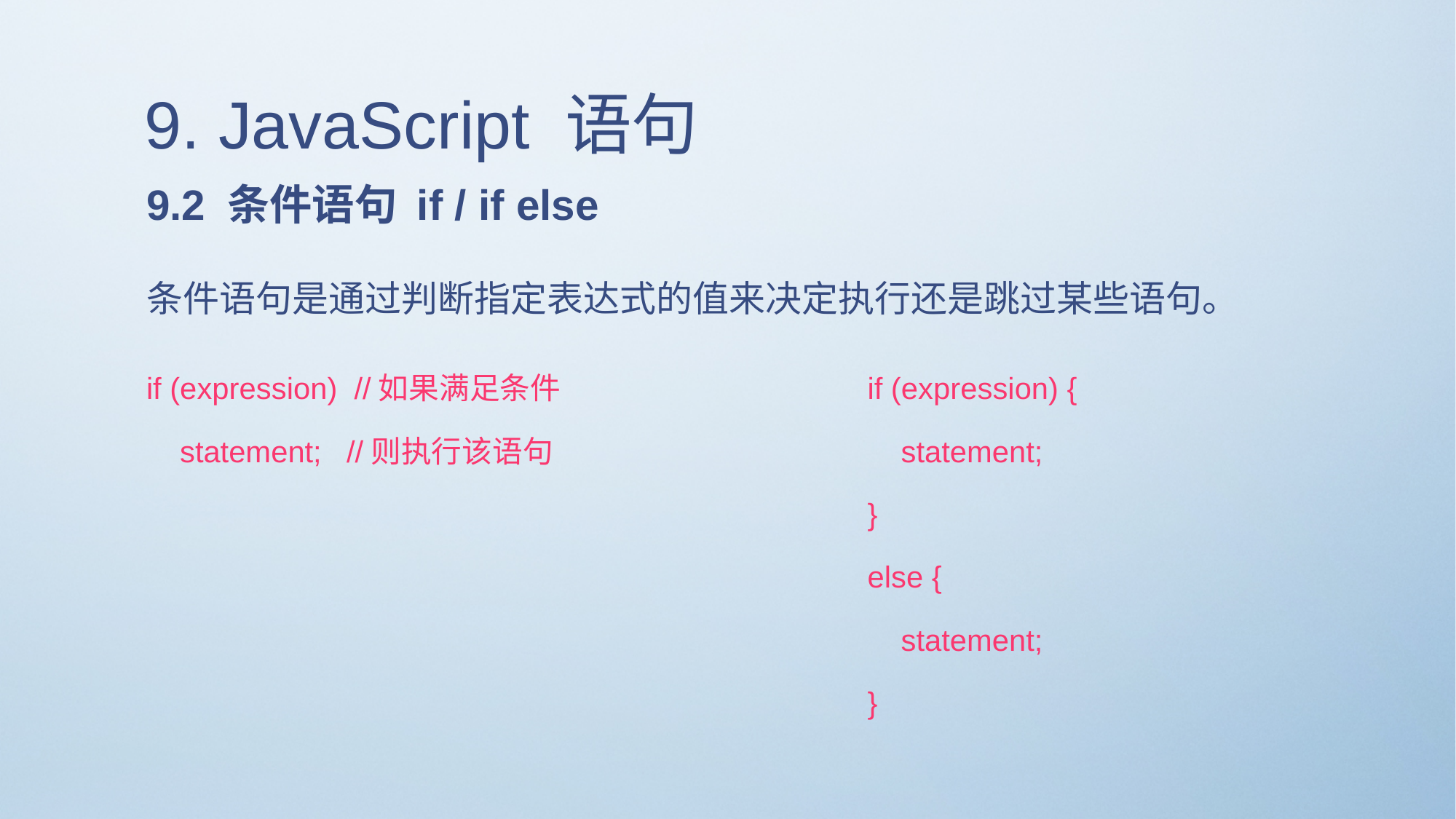

9. JavaScript 语句
9.2 条件语句 if / if else
条件语句是通过判断指定表达式的值来决定执行还是跳过某些语句。
if (expression)  //如果满足条件
    statement;   //则执行该语句
if (expression) {
    statement;
}
else {
    statement;
}